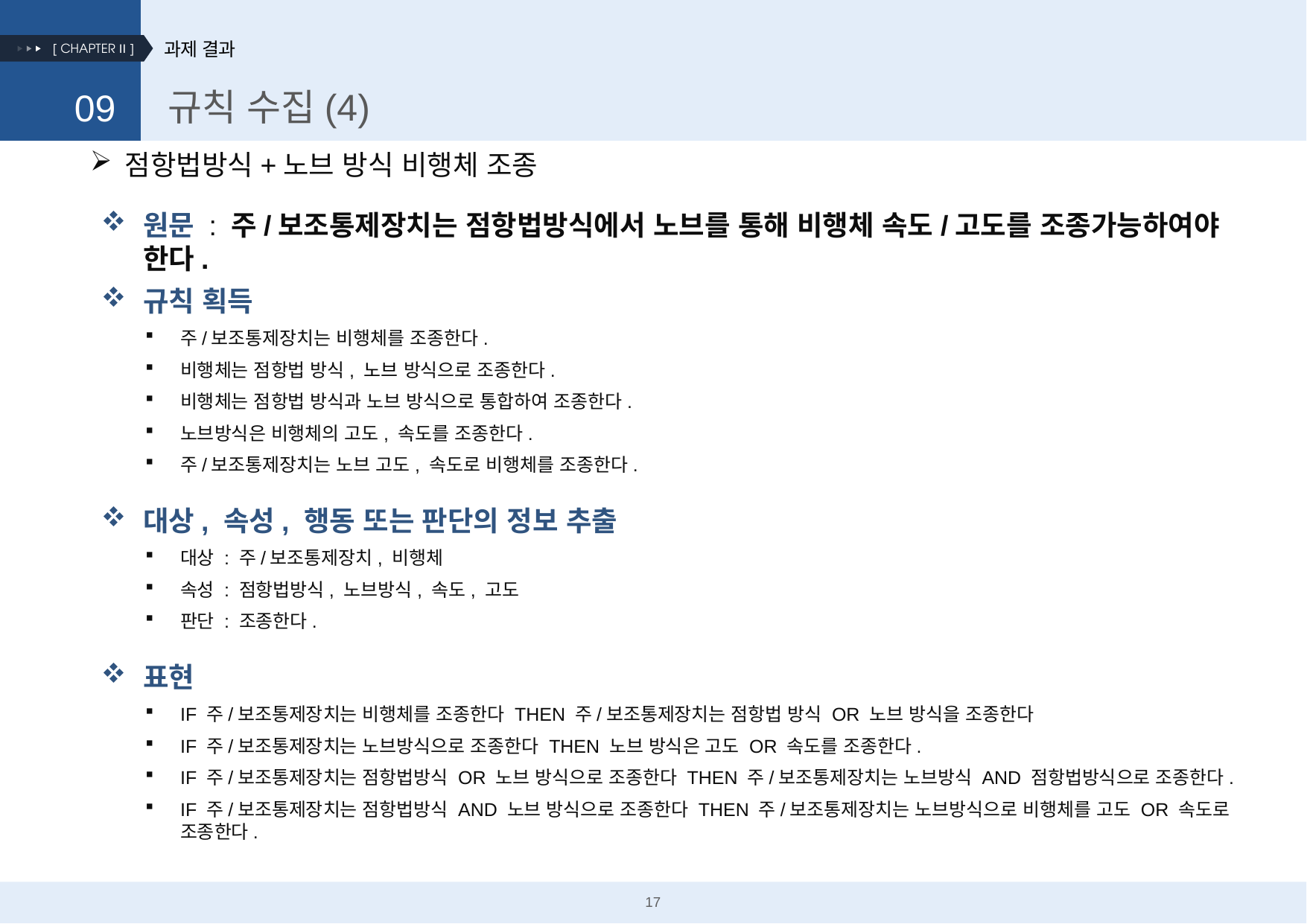

규칙 수집(4)
09
점항법방식+노브 방식 비행체 조종
원문 : 주/보조통제장치는 점항법방식에서 노브를 통해 비행체 속도/고도를 조종가능하여야 한다.
규칙 획득
주/보조통제장치는 비행체를 조종한다.
비행체는 점항법 방식, 노브 방식으로 조종한다.
비행체는 점항법 방식과 노브 방식으로 통합하여 조종한다.
노브방식은 비행체의 고도, 속도를 조종한다.
주/보조통제장치는 노브 고도, 속도로 비행체를 조종한다.
대상, 속성, 행동 또는 판단의 정보 추출
대상 : 주/보조통제장치, 비행체
속성 : 점항법방식, 노브방식, 속도, 고도
판단 : 조종한다.
표현
IF 주/보조통제장치는 비행체를 조종한다 THEN 주/보조통제장치는 점항법 방식 OR 노브 방식을 조종한다
IF 주/보조통제장치는 노브방식으로 조종한다 THEN 노브 방식은 고도 OR 속도를 조종한다.
IF 주/보조통제장치는 점항법방식 OR 노브 방식으로 조종한다 THEN 주/보조통제장치는 노브방식 AND 점항법방식으로 조종한다.
IF 주/보조통제장치는 점항법방식 AND 노브 방식으로 조종한다 THEN 주/보조통제장치는 노브방식으로 비행체를 고도 OR 속도로 조종한다.